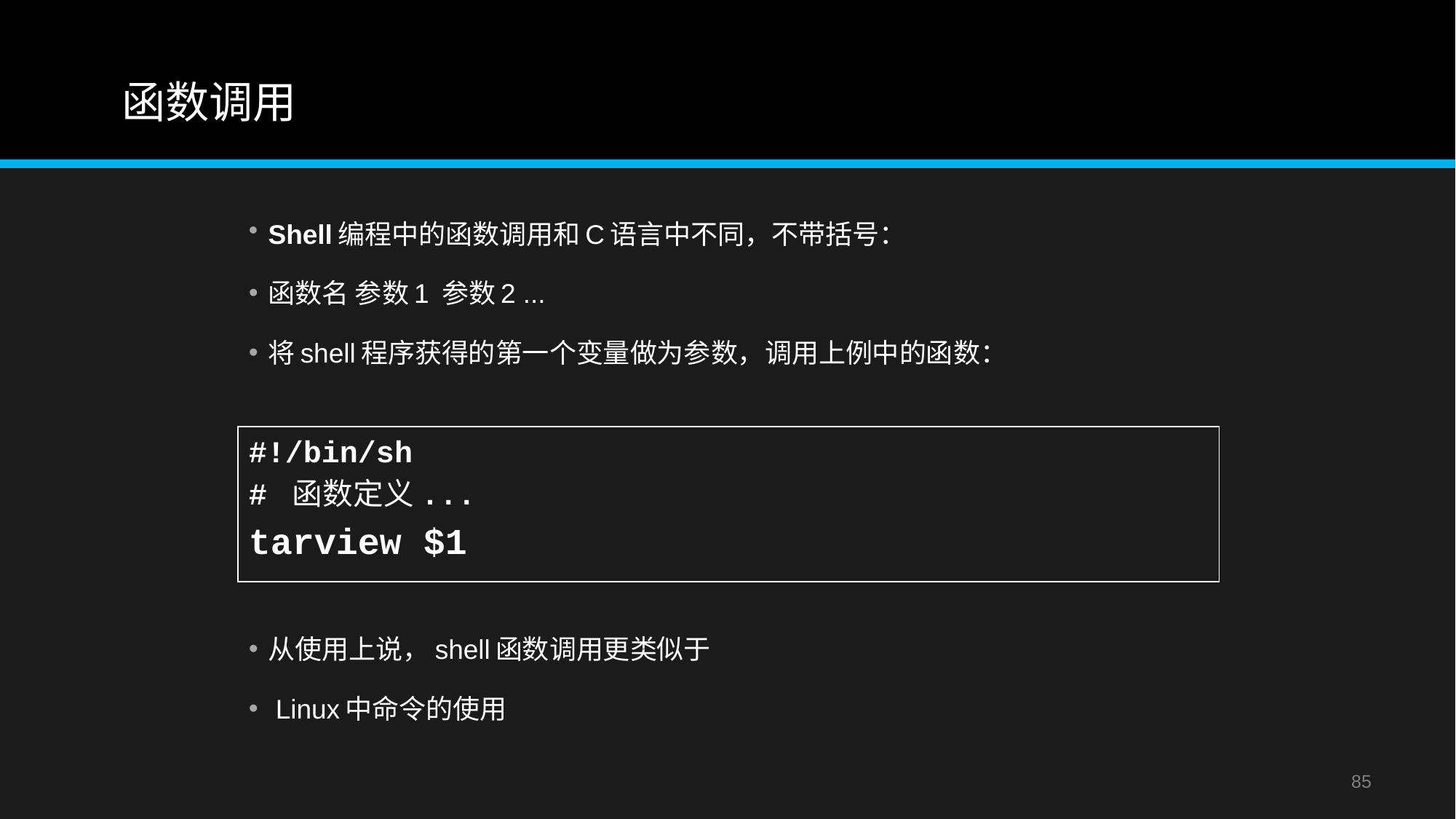

# 函数调用
Shell编程中的函数调用和C语言中不同，不带括号：
函数名 参数1 参数2 ...
将shell程序获得的第一个变量做为参数，调用上例中的函数：

从使用上说，shell函数调用更类似于
 Linux中命令的使用
#!/bin/sh
# 函数定义...
tarview $1
85